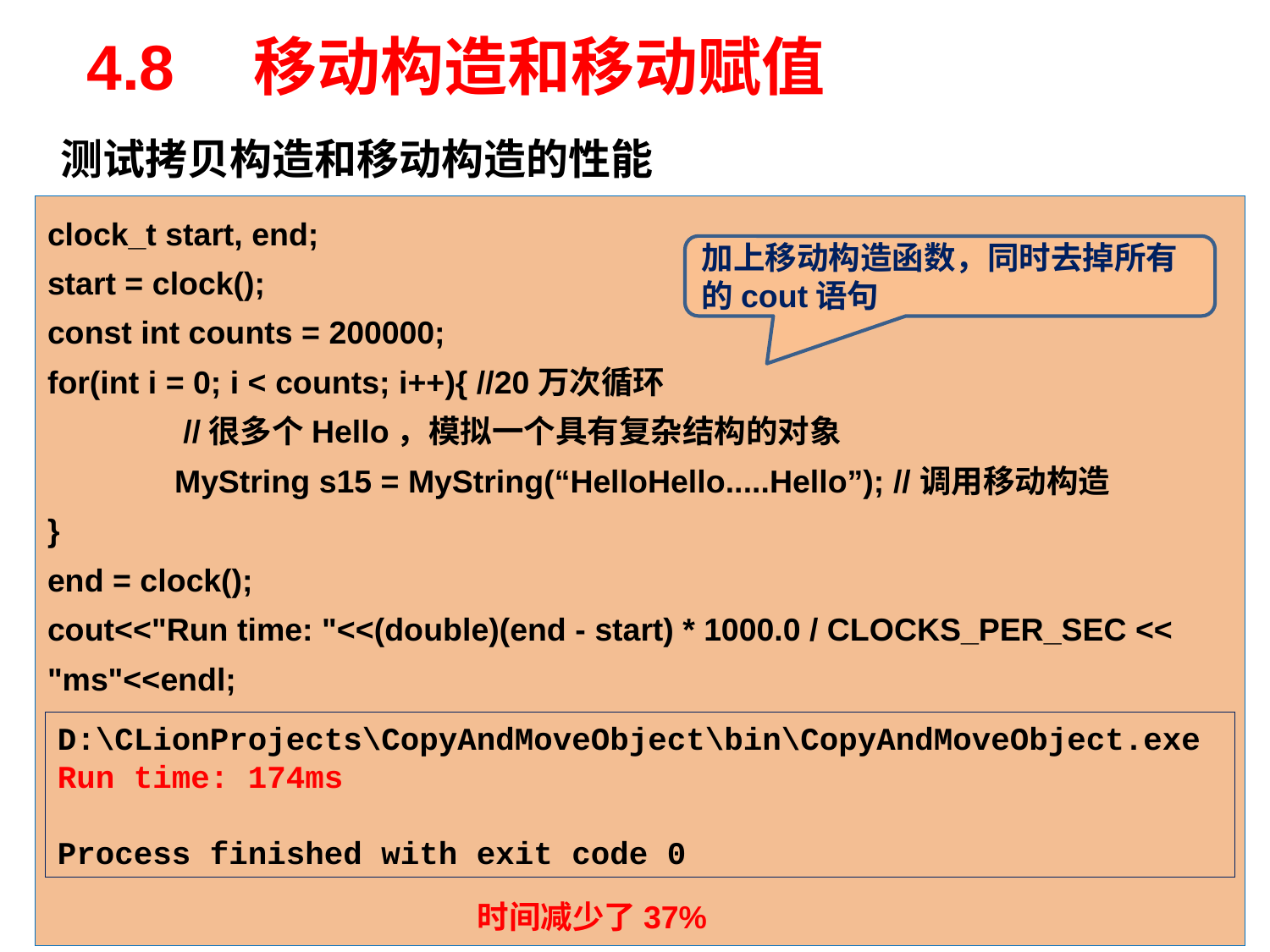

# 4.8　移动构造和移动赋值
测试拷贝构造和移动构造的性能
clock_t start, end;
start = clock();
const int counts = 200000;
for(int i = 0; i < counts; i++){ //20万次循环
	 //很多个Hello，模拟一个具有复杂结构的对象
	MyString s15 = MyString(“HelloHello.....Hello”); //调用移动构造
}
end = clock();
cout<<"Run time: "<<(double)(end - start) * 1000.0 / CLOCKS_PER_SEC << "ms"<<endl;
加上移动构造函数，同时去掉所有的cout语句
D:\CLionProjects\CopyAndMoveObject\bin\CopyAndMoveObject.exe
Run time: 174ms

Process finished with exit code 0
时间减少了37%